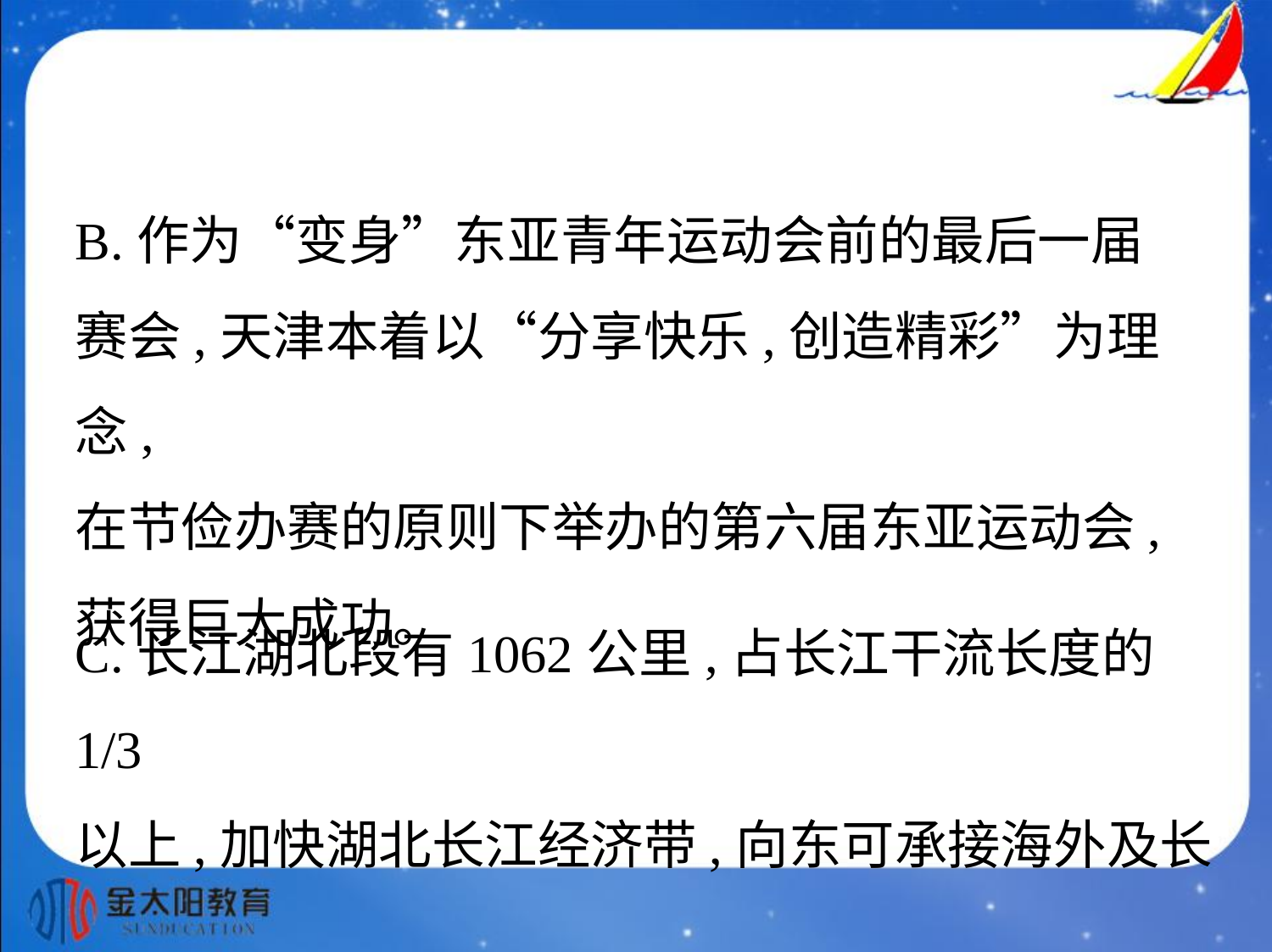

B.作为“变身”东亚青年运动会前的最后一届
赛会,天津本着以“分享快乐,创造精彩”为理念,
在节俭办赛的原则下举办的第六届东亚运动会,
获得巨大成功。
C.长江湖北段有1062公里,占长江干流长度的1/3
以上,加快湖北长江经济带,向东可承接海外及长